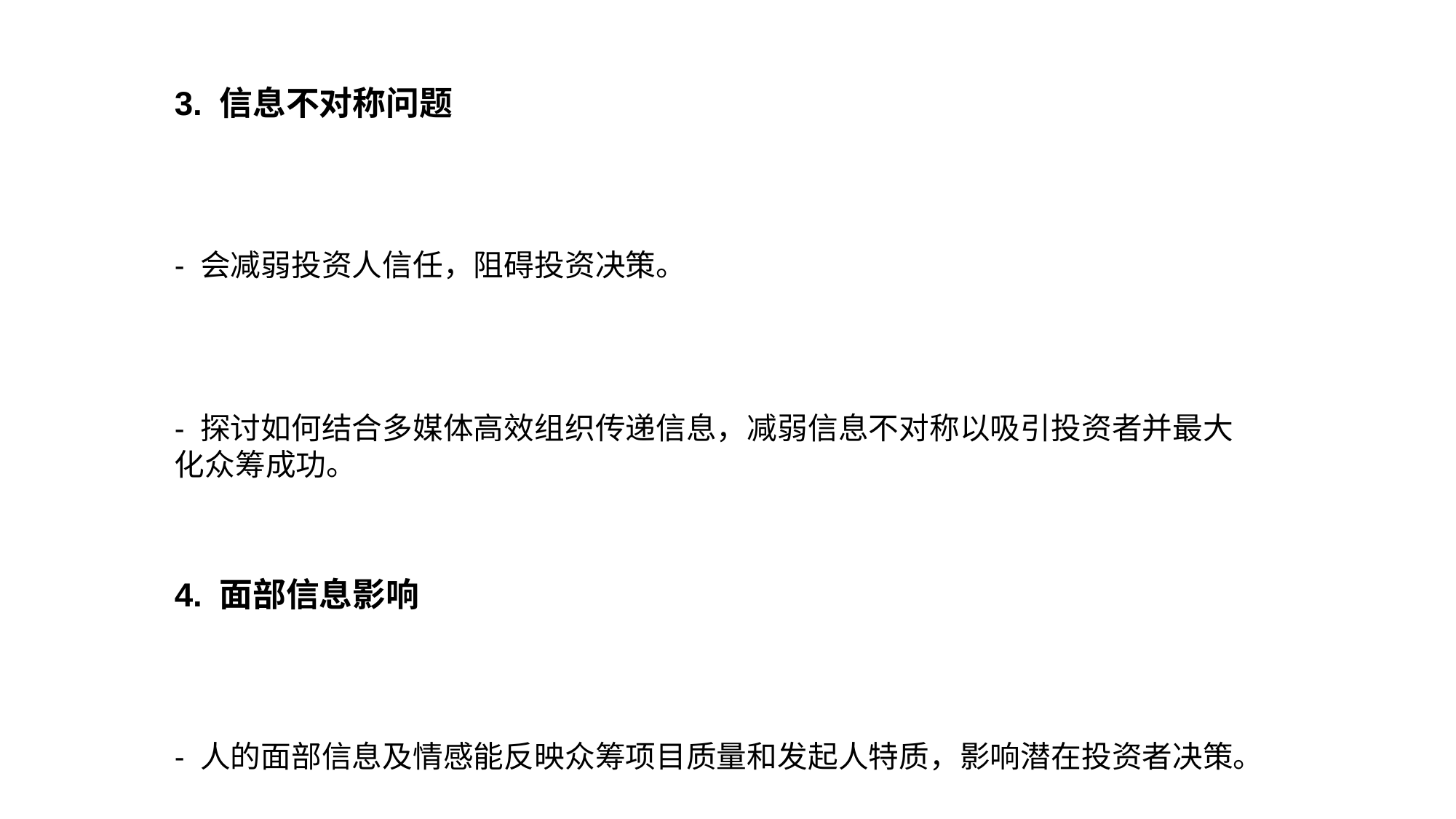

3. 信息不对称问题

- 会减弱投资人信任，阻碍投资决策。
- 探讨如何结合多媒体高效组织传递信息，减弱信息不对称以吸引投资者并最大化众筹成功。
4. 面部信息影响
- 人的面部信息及情感能反映众筹项目质量和发起人特质，影响潜在投资者决策。